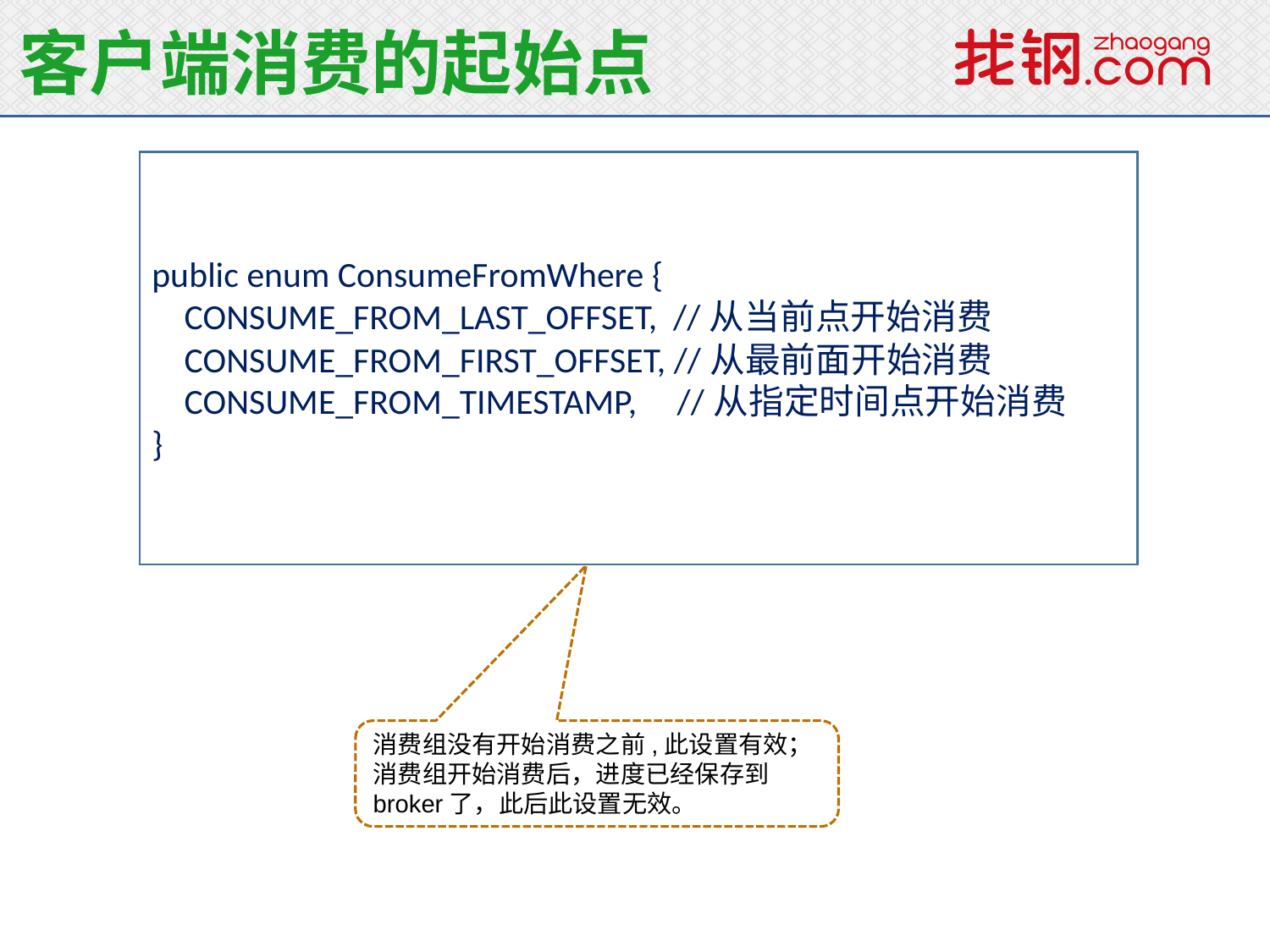

客户端消费的起始点
public enum ConsumeFromWhere {
    CONSUME_FROM_LAST_OFFSET,  //从当前点开始消费
    CONSUME_FROM_FIRST_OFFSET, //从最前面开始消费
    CONSUME_FROM_TIMESTAMP,     //从指定时间点开始消费
}
消费组没有开始消费之前,此设置有效；消费组开始消费后，进度已经保存到broker了，此后此设置无效。